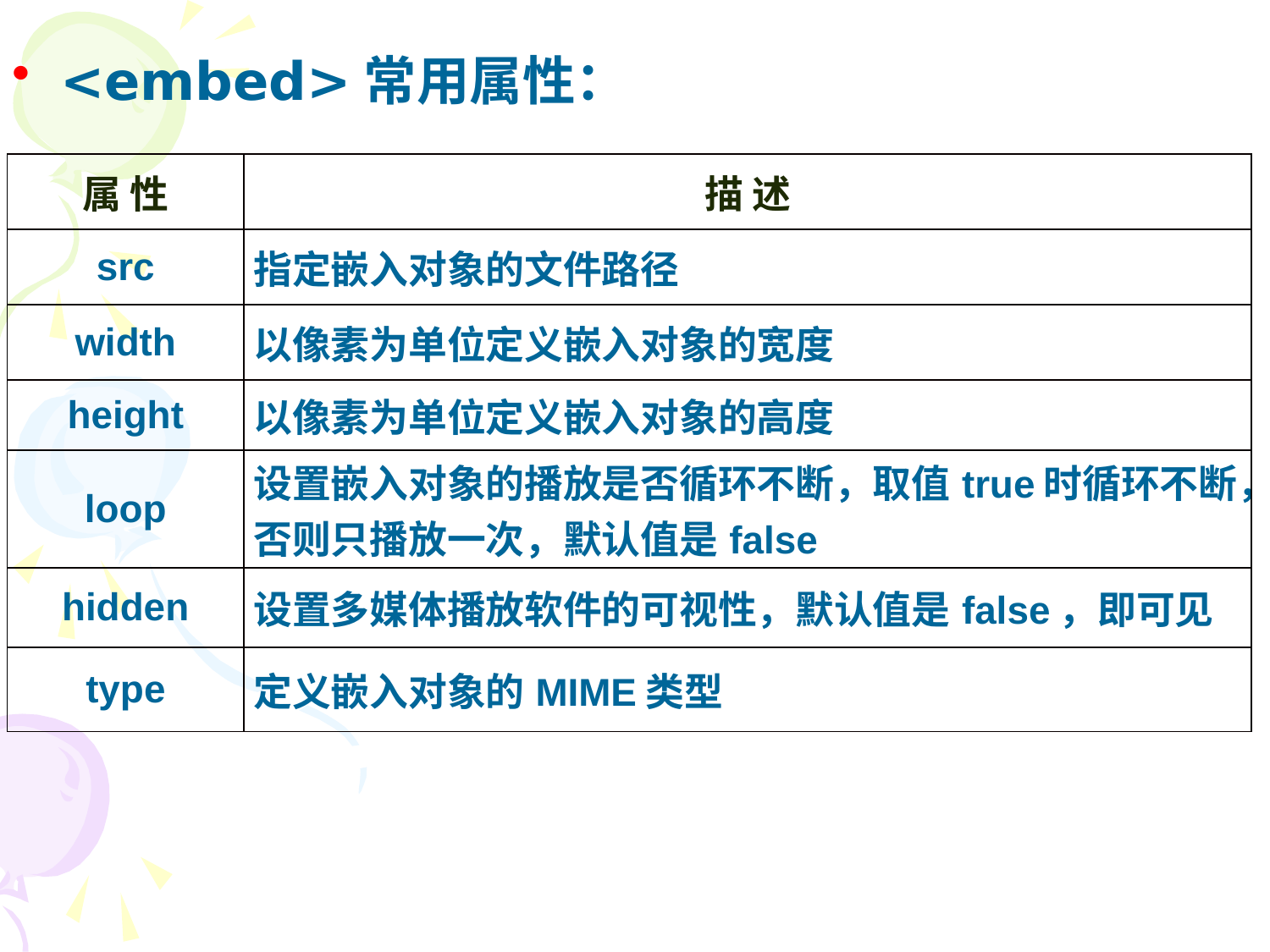

<embed>常用属性：

| 属 性 | 描 述 |
| --- | --- |
| src | 指定嵌入对象的文件路径 |
| width | 以像素为单位定义嵌入对象的宽度 |
| height | 以像素为单位定义嵌入对象的高度 |
| loop | 设置嵌入对象的播放是否循环不断，取值true时循环不断，否则只播放一次，默认值是false |
| hidden | 设置多媒体播放软件的可视性，默认值是false，即可见 |
| type | 定义嵌入对象的MIME类型 |